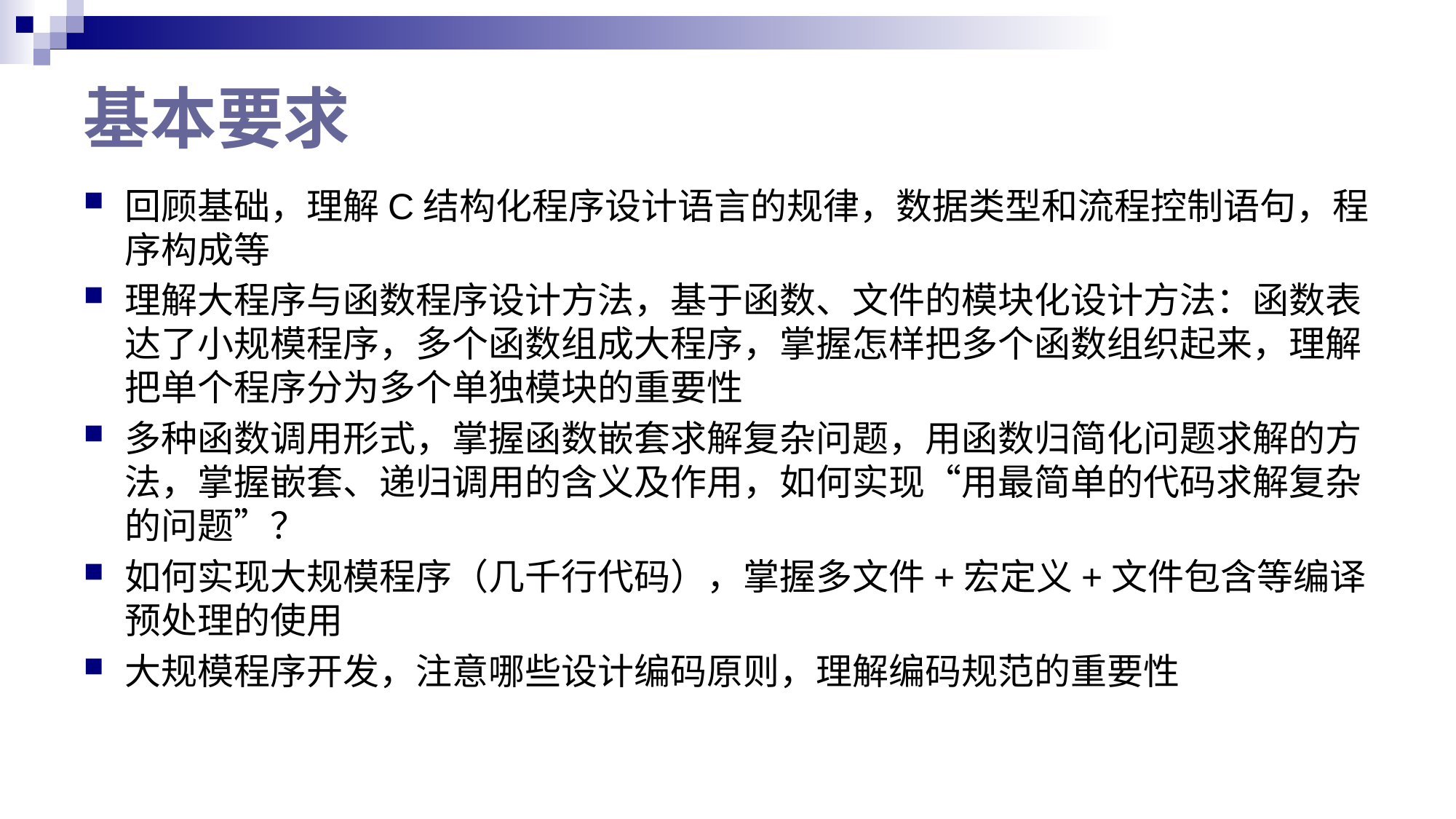

# 基本要求
回顾基础，理解C结构化程序设计语言的规律，数据类型和流程控制语句，程序构成等
理解大程序与函数程序设计方法，基于函数、文件的模块化设计方法：函数表达了小规模程序，多个函数组成大程序，掌握怎样把多个函数组织起来，理解把单个程序分为多个单独模块的重要性
多种函数调用形式，掌握函数嵌套求解复杂问题，用函数归简化问题求解的方法，掌握嵌套、递归调用的含义及作用，如何实现“用最简单的代码求解复杂的问题”？
如何实现大规模程序（几千行代码），掌握多文件+宏定义+文件包含等编译预处理的使用
大规模程序开发，注意哪些设计编码原则，理解编码规范的重要性